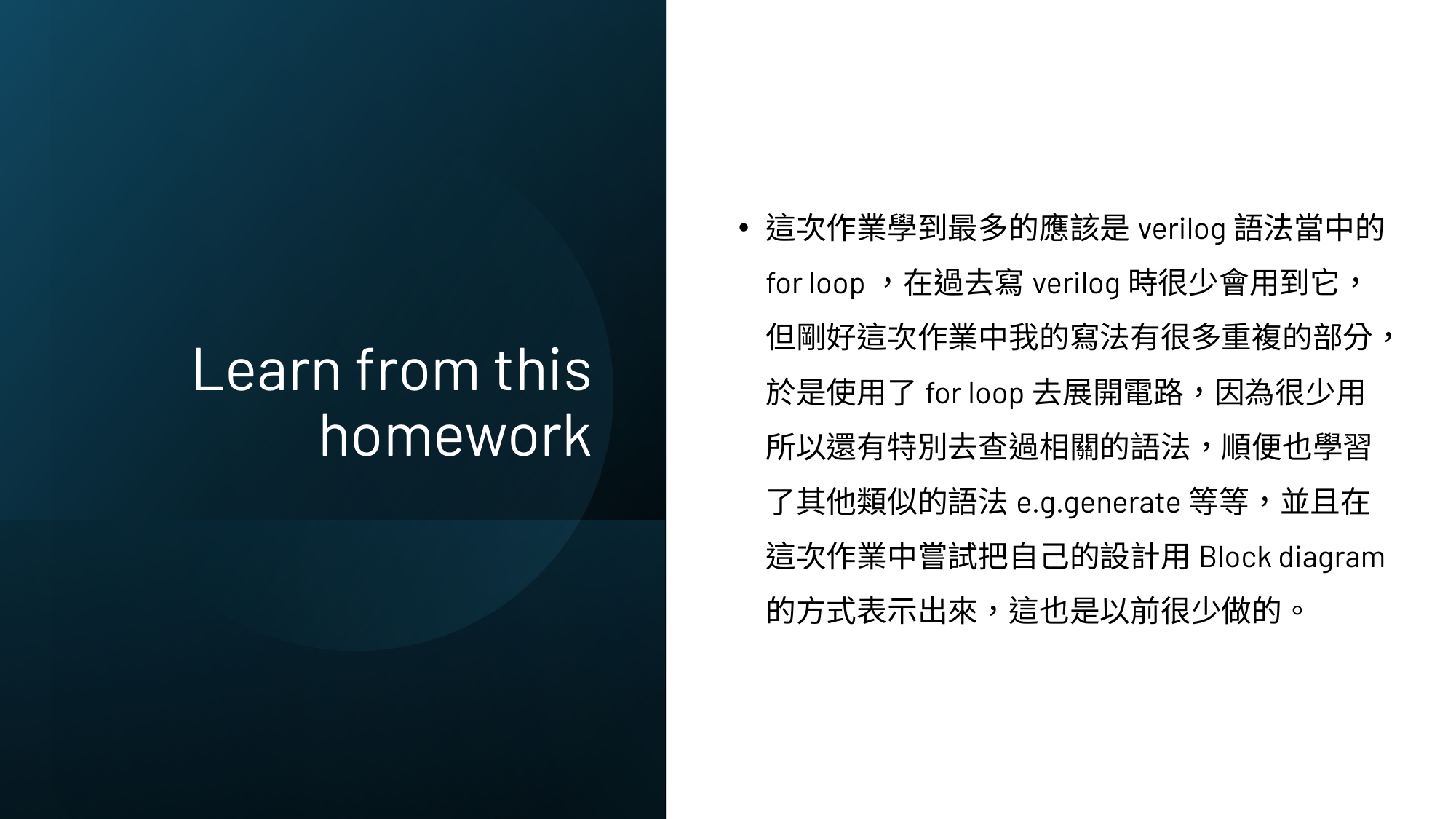

這次作業學到最多的應該是verilog語法當中的for loop，在過去寫verilog時很少會用到它，但剛好這次作業中我的寫法有很多重複的部分，於是使用了for loop去展開電路，因為很少用所以還有特別去查過相關的語法，順便也學習了其他類似的語法e.g.generate等等，並且在這次作業中嘗試把自己的設計用Block diagram的方式表示出來，這也是以前很少做的。
# Learn from this homework